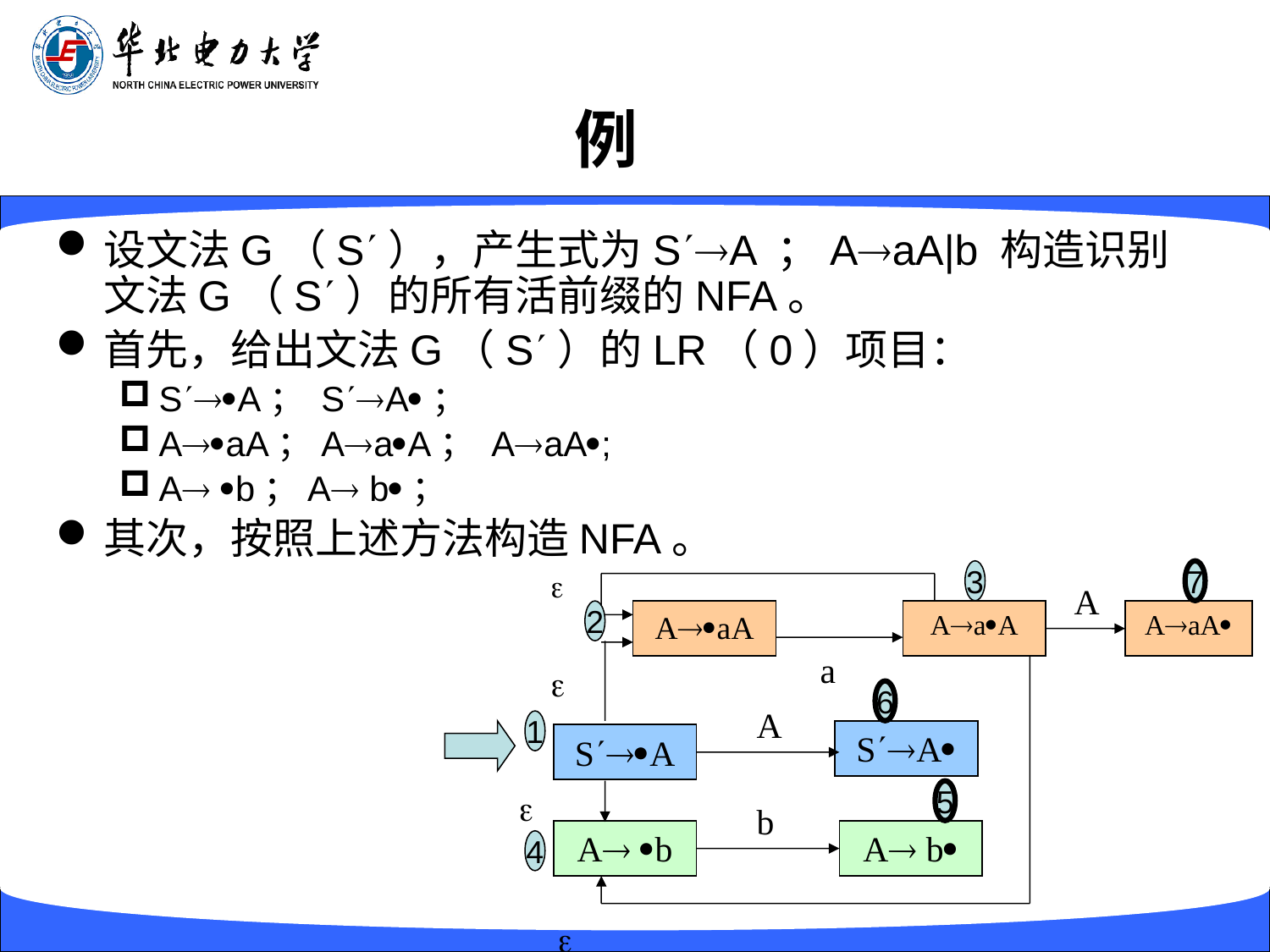

# 例
设文法G（S′），产生式为S′→A ；A→aA|b 构造识别文法G（S′）的所有活前缀的NFA。
首先，给出文法G（S′）的LR（0）项目：
S′→•A； S′→A•；
A→•aA；A→a•A； A→aA•;
A→ •b；A→ b•；
其次，按照上述方法构造NFA。
ε
3
7

A
2
A→•aA
A→a•A
A→aA•

a
ε

6
A
1

S′→A•
S′→•A

ε

5
b
A→ •b
A→ b•
4

ε